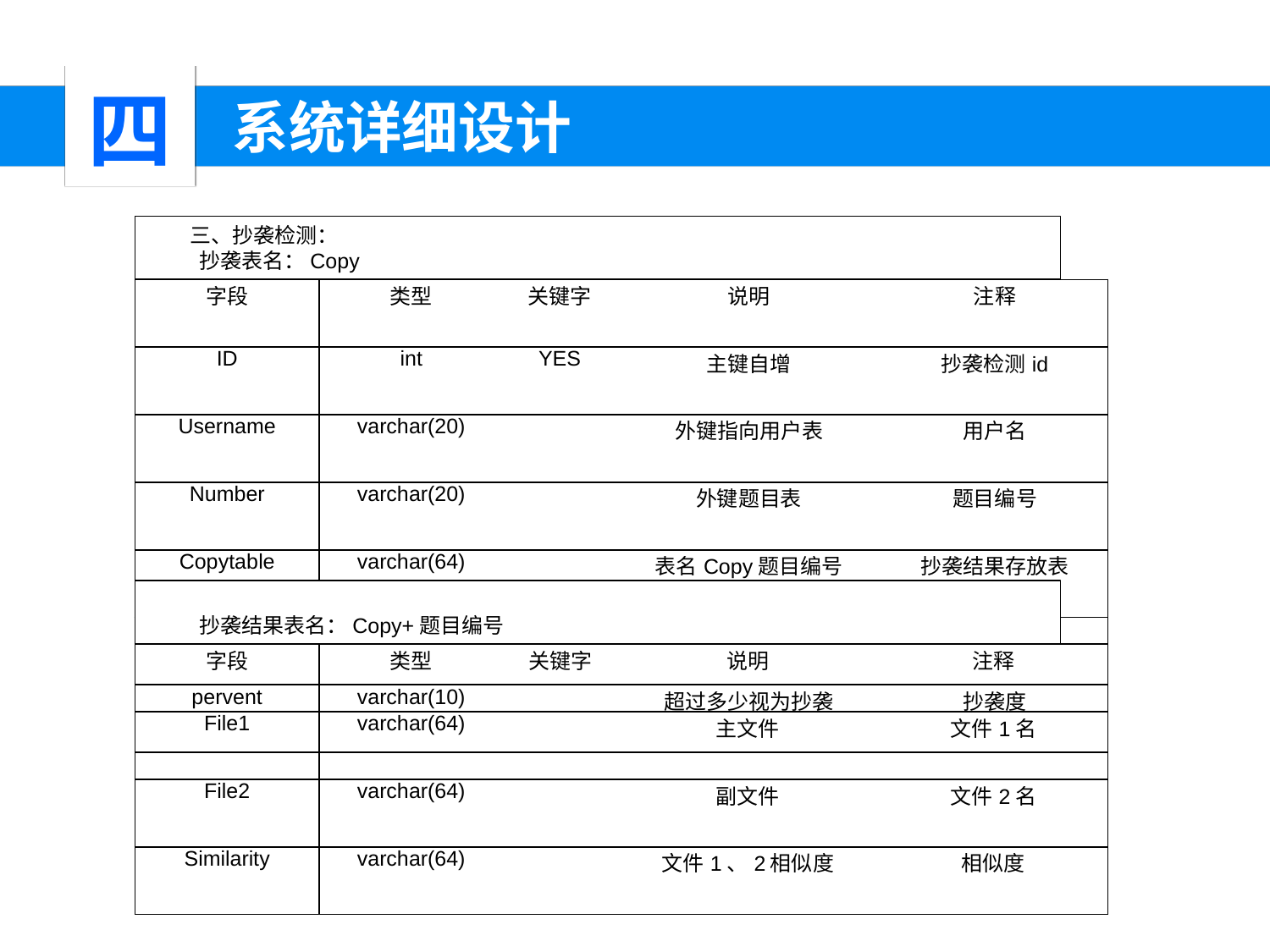

四
                系统详细设计
三、抄袭检测：
 抄袭表名：Copy
| 字段 | 类型 | 关键字 | 说明 | 注释 |
| --- | --- | --- | --- | --- |
| ID | int | YES | 主键自增 | 抄袭检测id |
| Username | varchar(20) |  | 外键指向用户表 | 用户名 |
| Number | varchar(20) |  | 外键题目表 | 题目编号 |
| Copytable | varchar(64) |  | 表名Copy题目编号 | 抄袭结果存放表 |
| Copydate | varchar(11) |  |  | 抄袭完成时间 |
| pervent | varchar(10) |  | 超过多少视为抄袭 | 抄袭度 |

 抄袭结果表名：Copy+题目编号
| 字段 | 类型 | 关键字 | 说明 | 注释 |
| --- | --- | --- | --- | --- |
| File1 | varchar(64) |  | 主文件 | 文件1名 |
| File2 | varchar(64) |  | 副文件 | 文件2名 |
| Similarity | varchar(64) |  | 文件1、2相似度 | 相似度 |